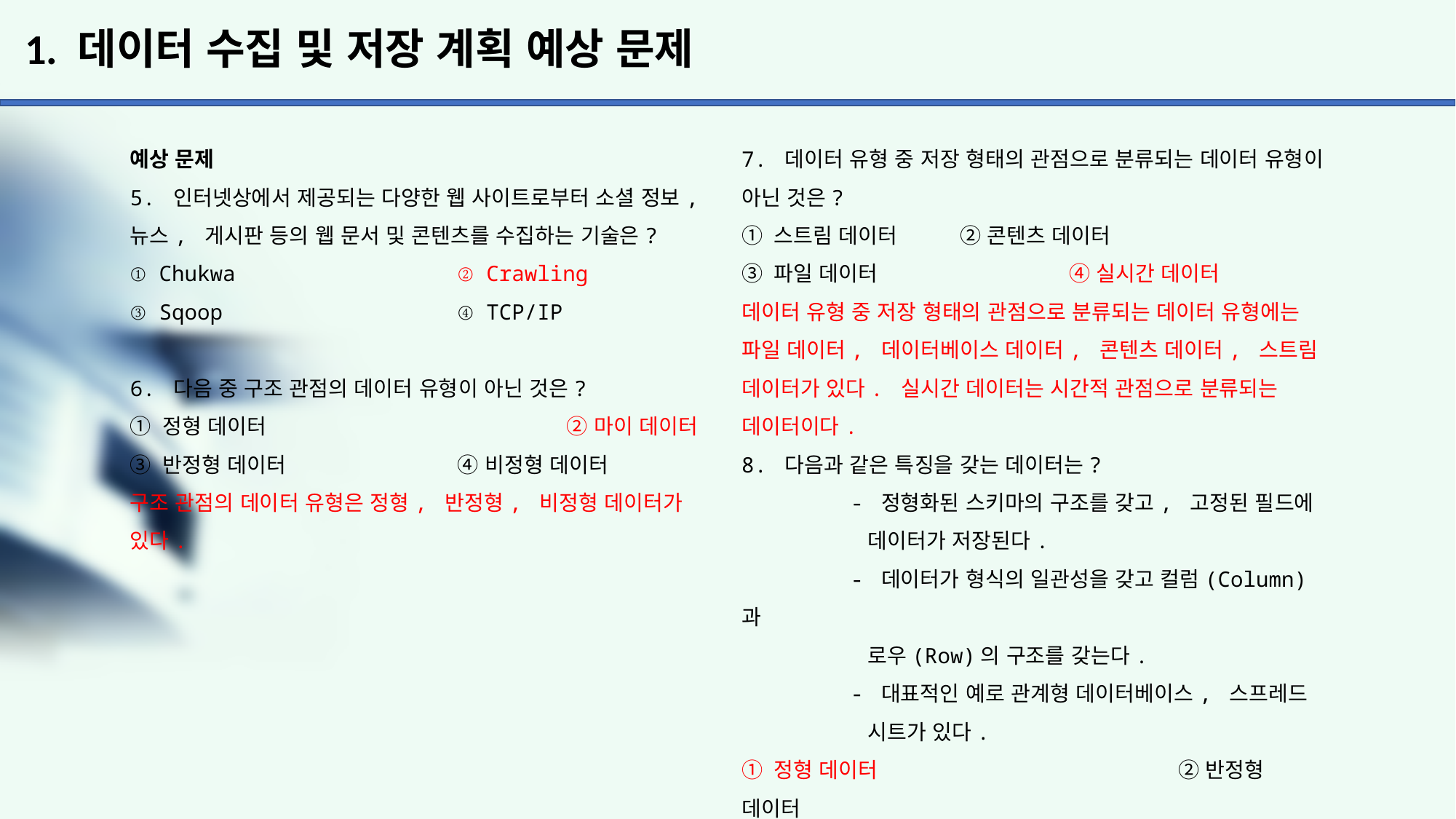

# 1. 데이터 수집 및 저장 계획 예상 문제
예상 문제
5. 인터넷상에서 제공되는 다양한 웹 사이트로부터 소셜 정보, 뉴스, 게시판 등의 웹 문서 및 콘텐츠를 수집하는 기술은?
① Chukwa			② Crawling
③ Sqoop			④ TCP/IP

6. 다음 중 구조 관점의 데이터 유형이 아닌 것은?
① 정형 데이터			② 마이 데이터
③ 반정형 데이터		④ 비정형 데이터
구조 관점의 데이터 유형은 정형, 반정형, 비정형 데이터가
있다.
7. 데이터 유형 중 저장 형태의 관점으로 분류되는 데이터 유형이 아닌 것은?
① 스트림 데이터	② 콘텐츠 데이터
③ 파일 데이터		④ 실시간 데이터
데이터 유형 중 저장 형태의 관점으로 분류되는 데이터 유형에는 파일 데이터, 데이터베이스 데이터, 콘텐츠 데이터, 스트림 데이터가 있다. 실시간 데이터는 시간적 관점으로 분류되는 데이터이다.
8. 다음과 같은 특징을 갖는 데이터는?
	- 정형화된 스키마의 구조를 갖고, 고정된 필드에
	  데이터가 저장된다.
	- 데이터가 형식의 일관성을 갖고 컬럼(Column)과
	  로우(Row)의 구조를 갖는다.
	- 대표적인 예로 관계형 데이터베이스, 스프레드
	  시트가 있다.
① 정형 데이터			② 반정형 데이터
③ 비정형 데이터		④ 비실시간 데이터